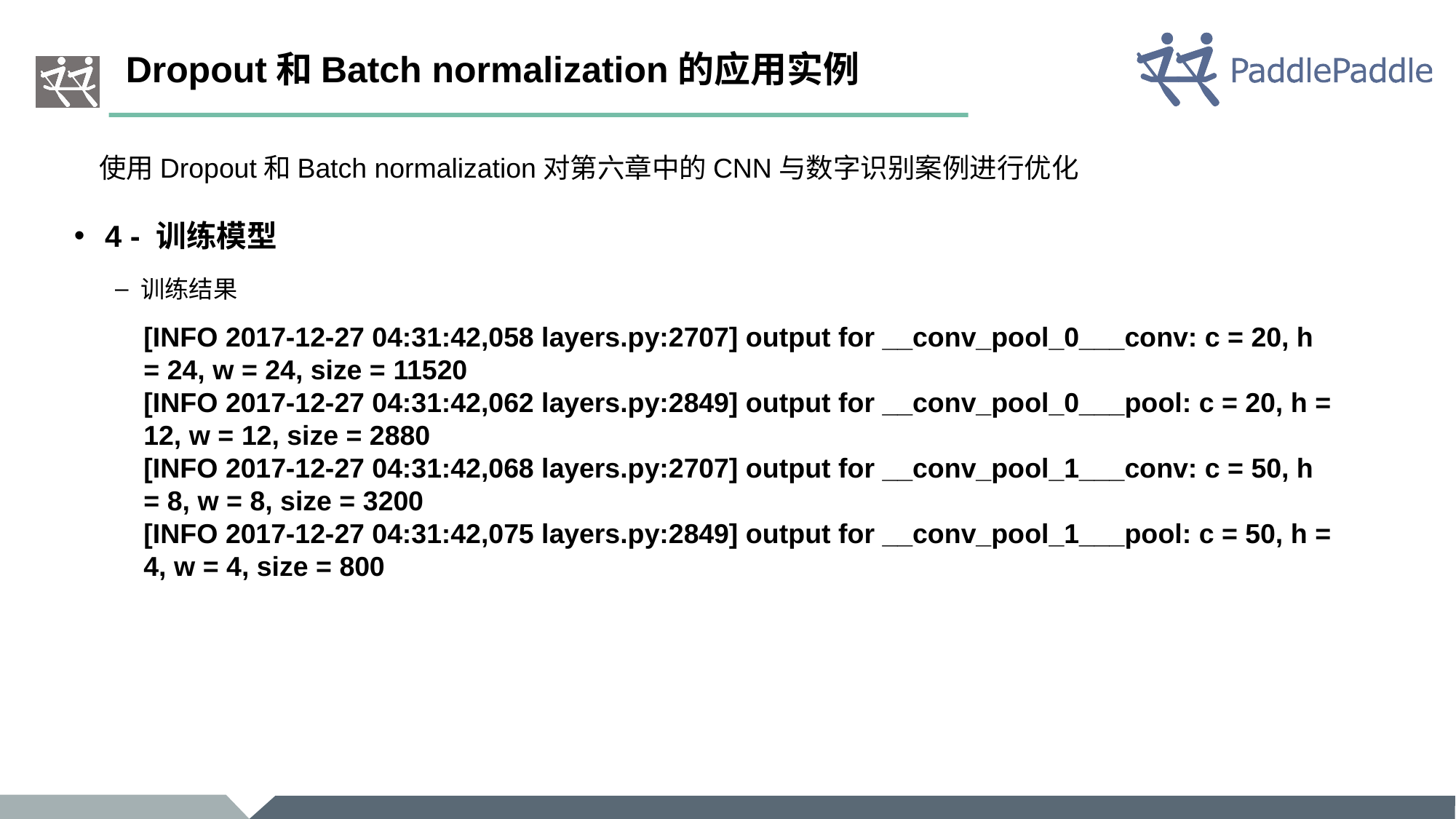

# Dropout和Batch normalization的应用实例
使用Dropout和Batch normalization对第六章中的CNN与数字识别案例进行优化
4 - 训练模型
训练结果
[INFO 2017-12-27 04:31:42,058 layers.py:2707] output for __conv_pool_0___conv: c = 20, h = 24, w = 24, size = 11520
[INFO 2017-12-27 04:31:42,062 layers.py:2849] output for __conv_pool_0___pool: c = 20, h = 12, w = 12, size = 2880
[INFO 2017-12-27 04:31:42,068 layers.py:2707] output for __conv_pool_1___conv: c = 50, h = 8, w = 8, size = 3200
[INFO 2017-12-27 04:31:42,075 layers.py:2849] output for __conv_pool_1___pool: c = 50, h = 4, w = 4, size = 800